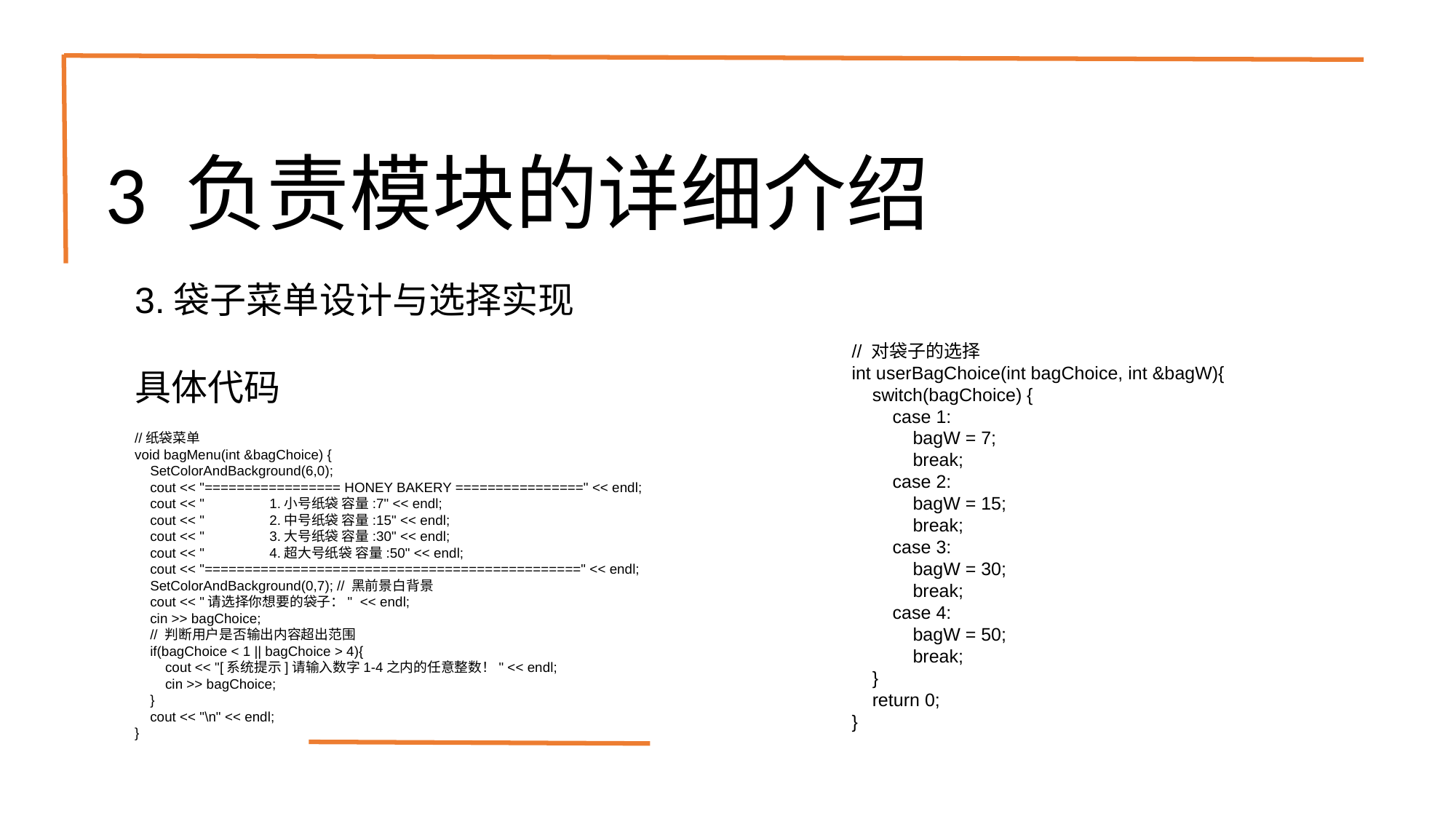

# 3 负责模块的详细介绍
3.袋子菜单设计与选择实现

具体代码

// 对袋子的选择
int userBagChoice(int bagChoice, int &bagW){
    switch(bagChoice) {
        case 1:
            bagW = 7;
            break;
        case 2:
            bagW = 15;
            break;
        case 3:
            bagW = 30;
            break;
        case 4:
            bagW = 50;
            break;
    }
    return 0;
}
//纸袋菜单
void bagMenu(int &bagChoice) {
    SetColorAndBackground(6,0);
    cout << "================= HONEY BAKERY ================" << endl;
    cout << "                 1.小号纸袋 容量:7" << endl;
    cout << "                 2.中号纸袋 容量:15" << endl;
    cout << "                 3.大号纸袋 容量:30" << endl;
    cout << "                 4.超大号纸袋 容量:50" << endl;
    cout << "===============================================" << endl;
    SetColorAndBackground(0,7); // 黑前景白背景
    cout << "请选择你想要的袋子："  << endl;
    cin >> bagChoice;
    // 判断用户是否输出内容超出范围
    if(bagChoice < 1 || bagChoice > 4){
        cout << "[系统提示]请输入数字1-4之内的任意整数！" << endl;
        cin >> bagChoice;
    }
    cout << "\n" << endl;
}
13